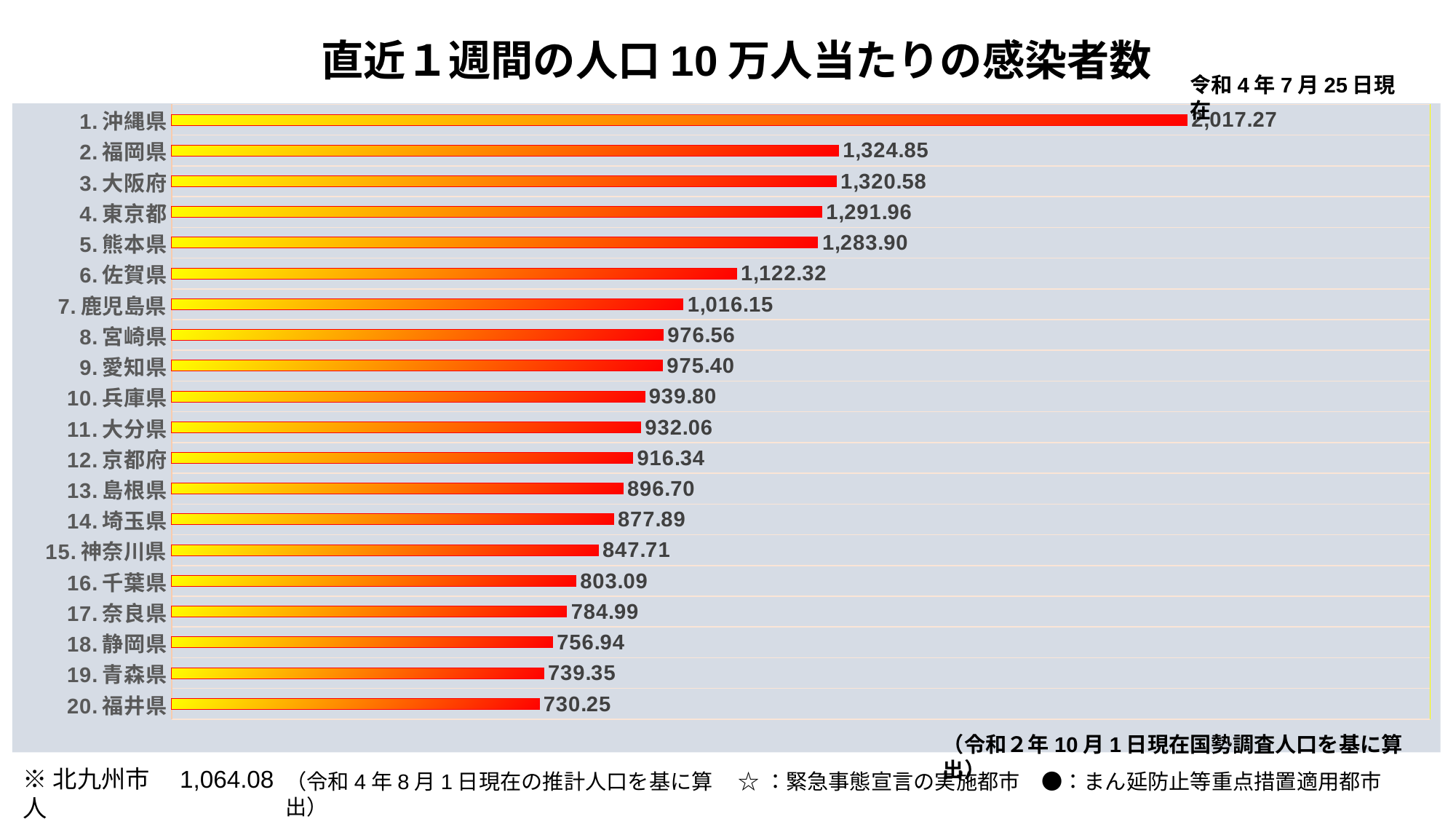

直近１週間の人口10万人当たりの感染者数
令和4年7月25日現在

### Chart

| Category | 人 |
|---|---|
| 1.沖縄県 | 2017.26769700438 |
| 2.福岡県 | 1324.85228463701 |
| 3.大阪府 | 1320.58338807051 |
| 4.東京都 | 1291.95789684696 |
| 5.熊本県 | 1283.89732273064 |
| 6.佐賀県 | 1122.32297564089 |
| 7.鹿児島県 | 1016.14601172606 |
| 8.宮崎県 | 976.555195703718 |
| 9.愛知県 | 975.403766565483 |
| 10.兵庫県 | 939.798375188151 |
| 11.大分県 | 932.062228834401 |
| 12.京都府 | 916.338354756841 |
| 13.島根県 | 896.701960585642 |
| 14.埼玉県 | 877.890579208456 |
| 15.神奈川県 | 847.711845957336 |
| 16.千葉県 | 803.089515759458 |
| 17.奈良県 | 784.991464529665 |
| 18.静岡県 | 756.935617672785 |
| 19.青森県 | 739.347196732752 |
| 20.福井県 | 730.247775678315 |
（令和２年10月1日現在国勢調査人口を基に算出）
※北九州市　1,064.08人
☆：緊急事態宣言の実施都市　●：まん延防止等重点措置適用都市
（令和4年8月1日現在の推計人口を基に算出）